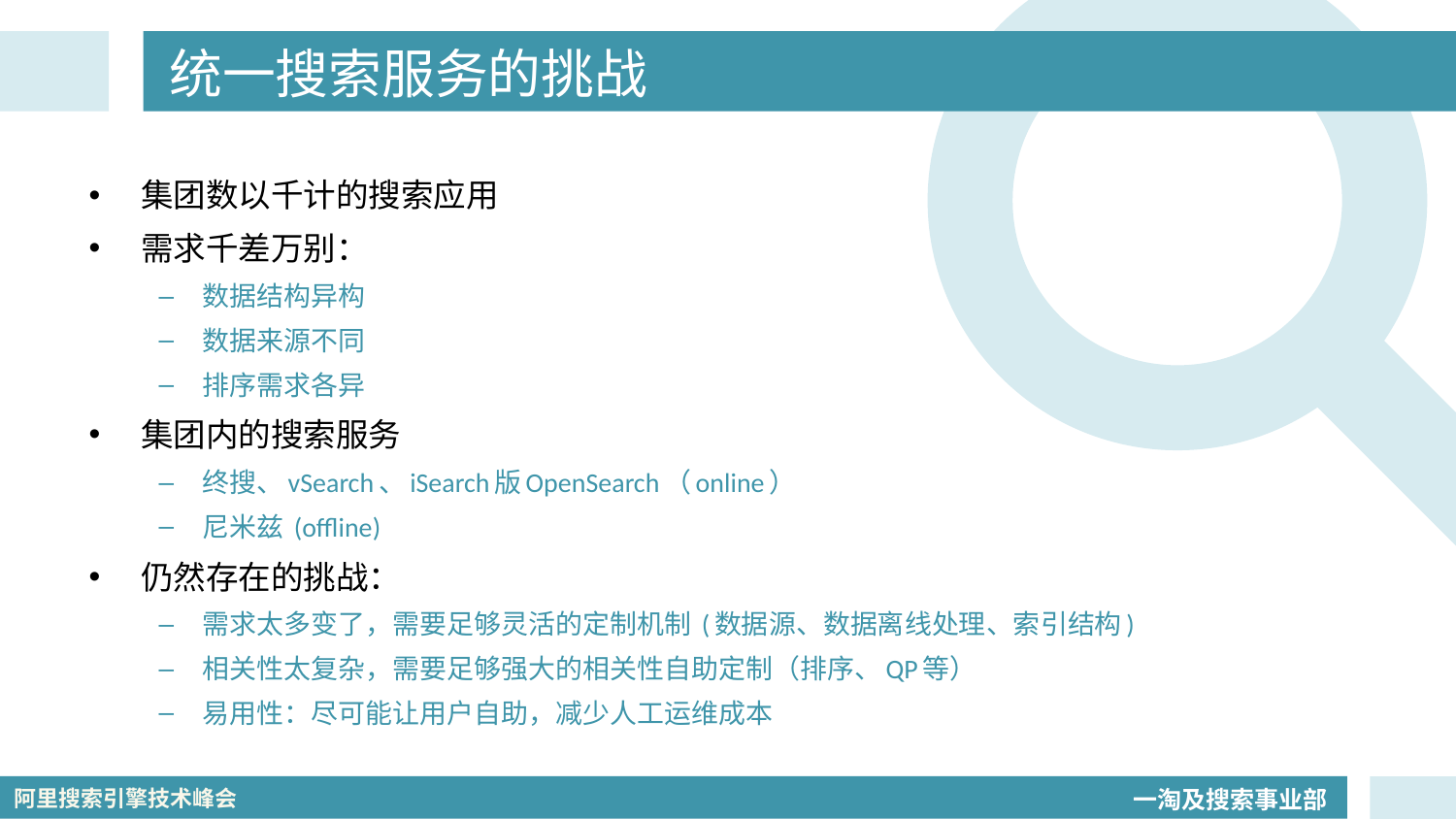

# 统一搜索服务的挑战
集团数以千计的搜索应用
需求千差万别：
数据结构异构
数据来源不同
排序需求各异
集团内的搜索服务
终搜、vSearch、iSearch版OpenSearch（online）
尼米兹 (offline)
仍然存在的挑战：
需求太多变了，需要足够灵活的定制机制 (数据源、数据离线处理、索引结构)
相关性太复杂，需要足够强大的相关性自助定制（排序、QP等）
易用性：尽可能让用户自助，减少人工运维成本